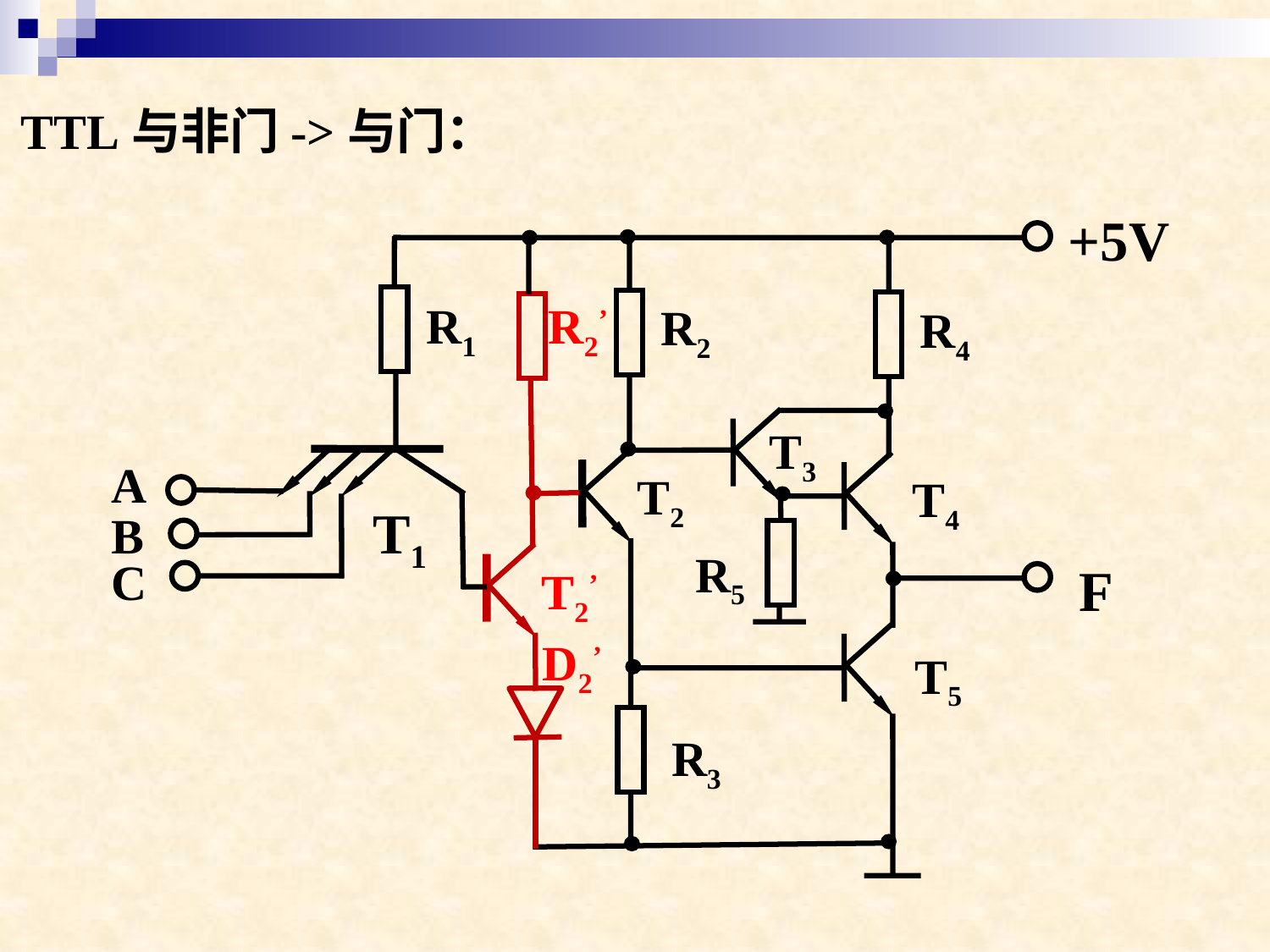

TTL与非门->与门：
+5V

R1
R2’

R2

R4

T3

A

T2
T4

T1

B

R5

C
F
T2’

D2’

T5

R3